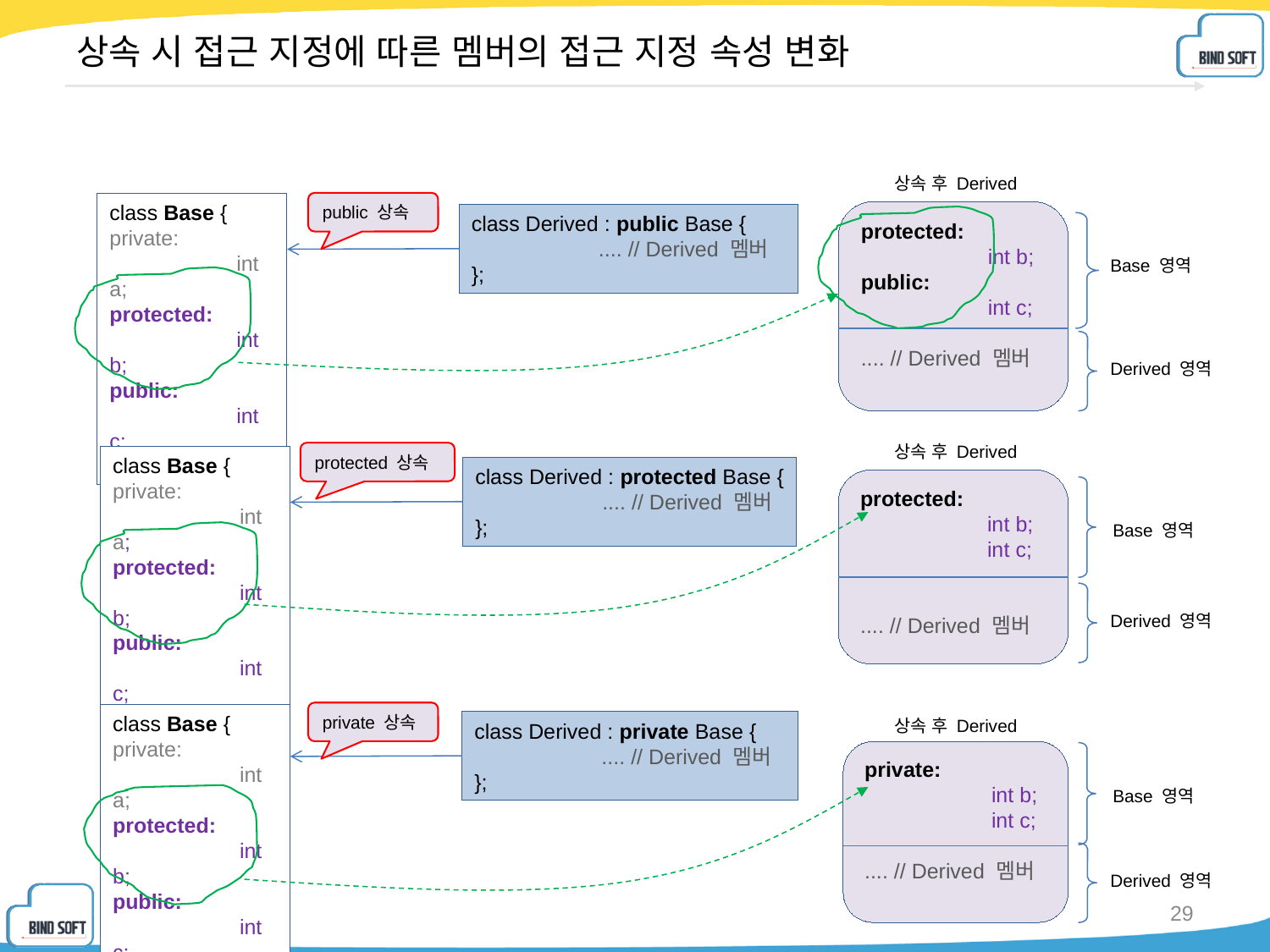

# 상속 시 접근 지정에 따른 멤버의 접근 지정 속성 변화
상속 후 Derived
public 상속
class Base {
private:
	int a;
protected:
	int b;
public:
	int c;
};
protected:
	int b;
public:
	int c;

.... // Derived 멤버
class Derived : public Base {
	.... // Derived 멤버
};

Base 영역

Derived 영역
상속 후 Derived
protected 상속
class Base {
private:
	int a;
protected:
	int b;
public:
	int c;
};
class Derived : protected Base {
	.... // Derived 멤버
};
protected:
	int b;
	int c;

.... // Derived 멤버

Base 영역

Derived 영역
private 상속
class Base {
private:
	int a;
protected:
	int b;
public:
	int c;
};
상속 후 Derived
class Derived : private Base {
	.... // Derived 멤버
};
private:
	int b;
	int c;

.... // Derived 멤버

Base 영역

Derived 영역
29